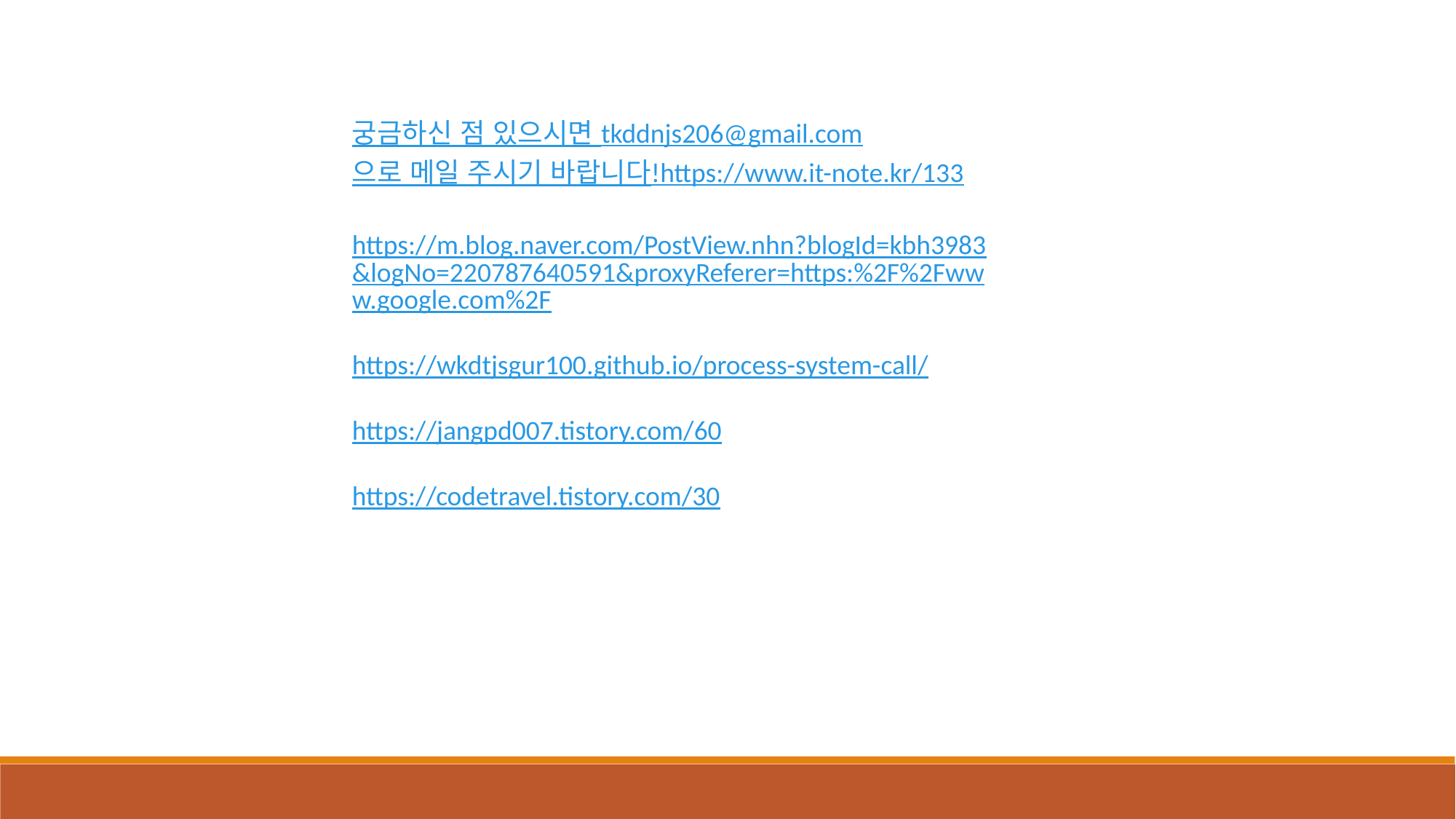

궁금하신 점 있으시면 tkddnjs206@gmail.com으로 메일 주시기 바랍니다!
https://www.it-note.kr/133

https://m.blog.naver.com/PostView.nhn?blogId=kbh3983&logNo=220787640591&proxyReferer=https:%2F%2Fwww.google.com%2F

https://wkdtjsgur100.github.io/process-system-call/

https://jangpd007.tistory.com/60

https://codetravel.tistory.com/30